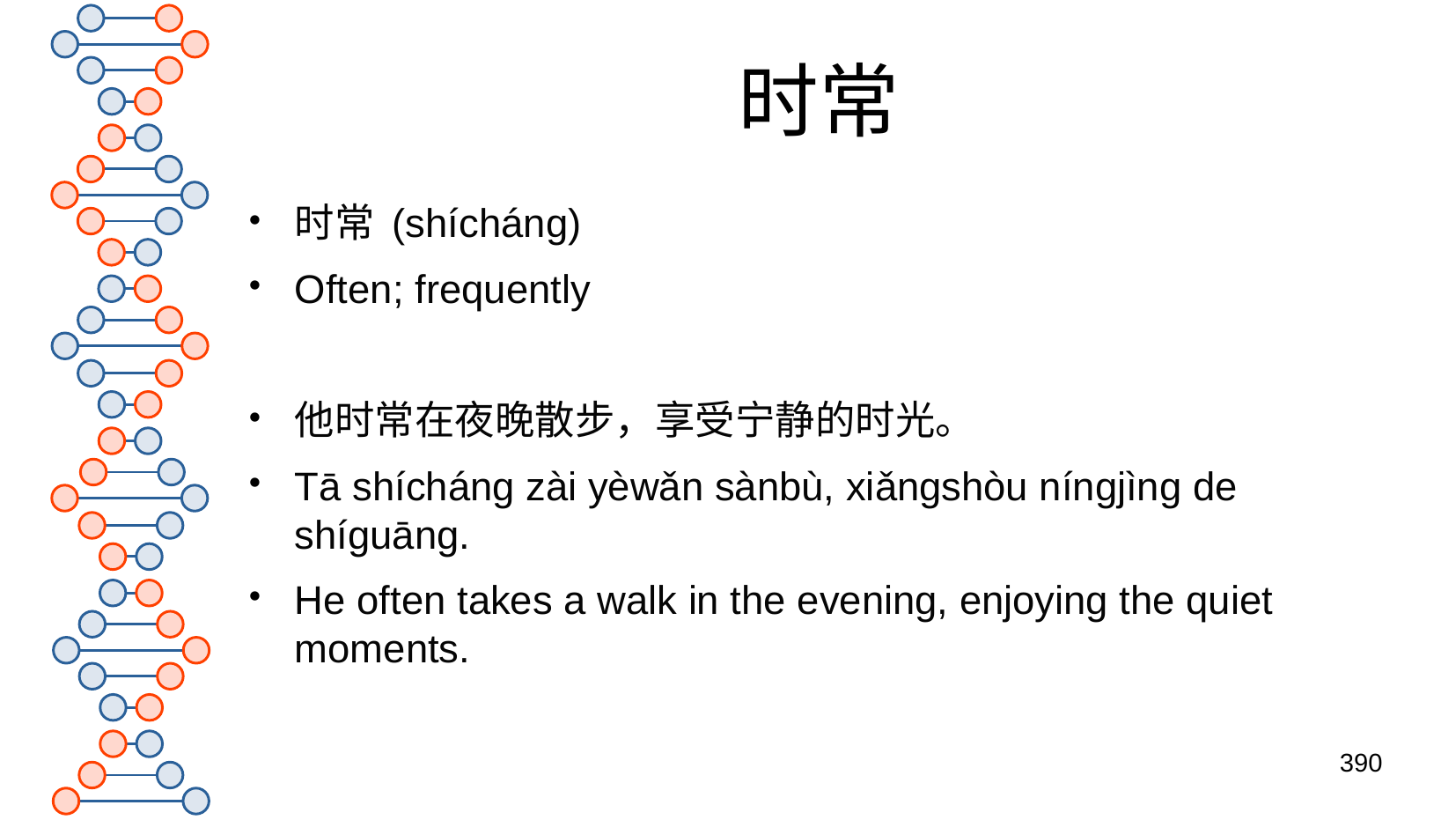

# 时常
时常 (shícháng)
Often; frequently

他时常在夜晚散步，享受宁静的时光。
Tā shícháng zài yèwǎn sànbù, xiǎngshòu níngjìng de shíguāng.
He often takes a walk in the evening, enjoying the quiet moments.

390